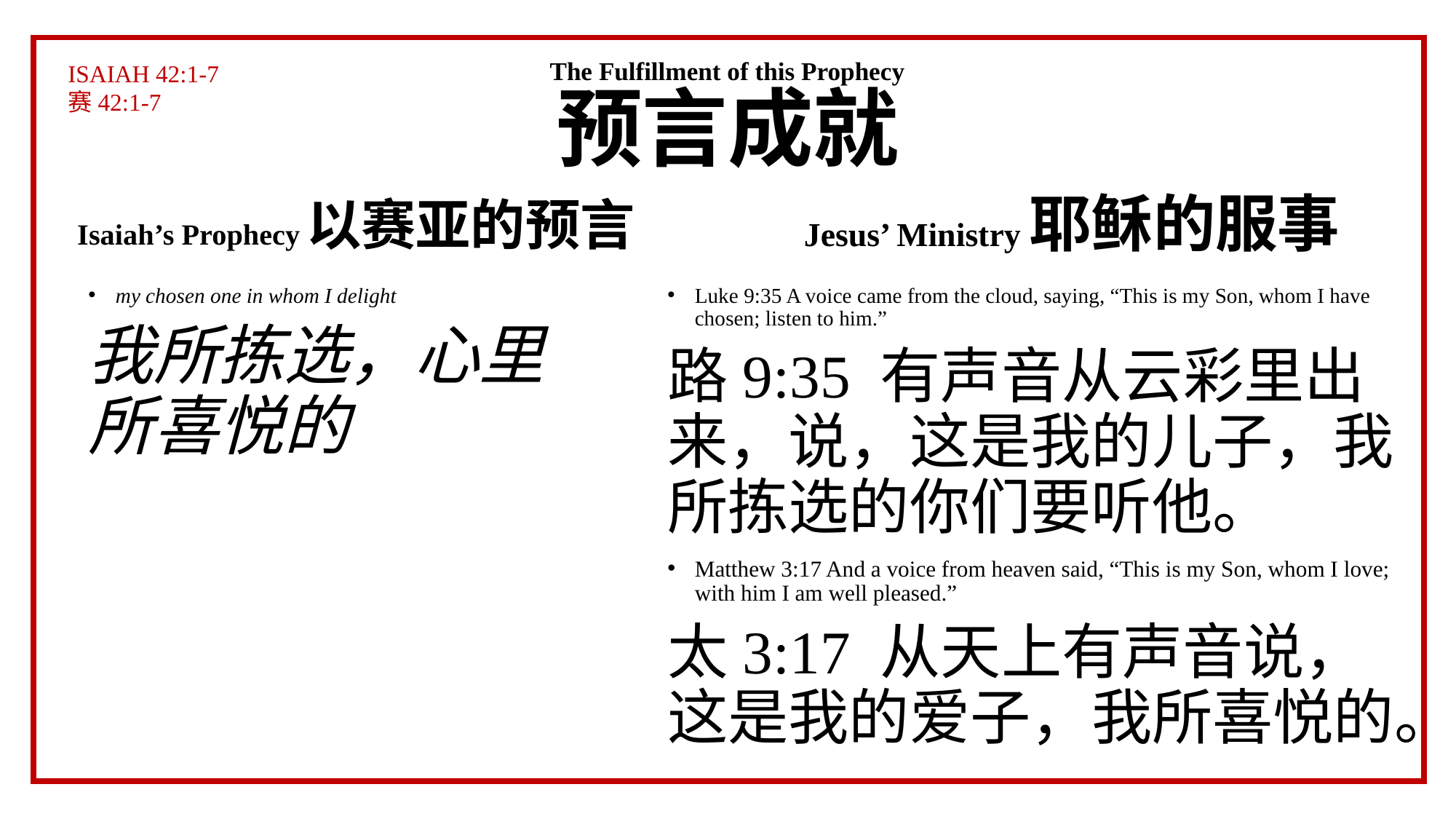

# The Fulfillment of this Prophecy 预言成就
ISAIAH 42:1-7
赛42:1-7
Jesus’ Ministry耶稣的服事
Isaiah’s Prophecy以赛亚的预言
my chosen one in whom I delight
我所拣选，心里所喜悦的
Luke 9:35 A voice came from the cloud, saying, “This is my Son, whom I have chosen; listen to him.”
路9:35 有声音从云彩里出来，说，这是我的儿子，我所拣选的你们要听他。
Matthew 3:17 And a voice from heaven said, “This is my Son, whom I love; with him I am well pleased.”
太3:17 从天上有声音说，这是我的爱子，我所喜悦的。